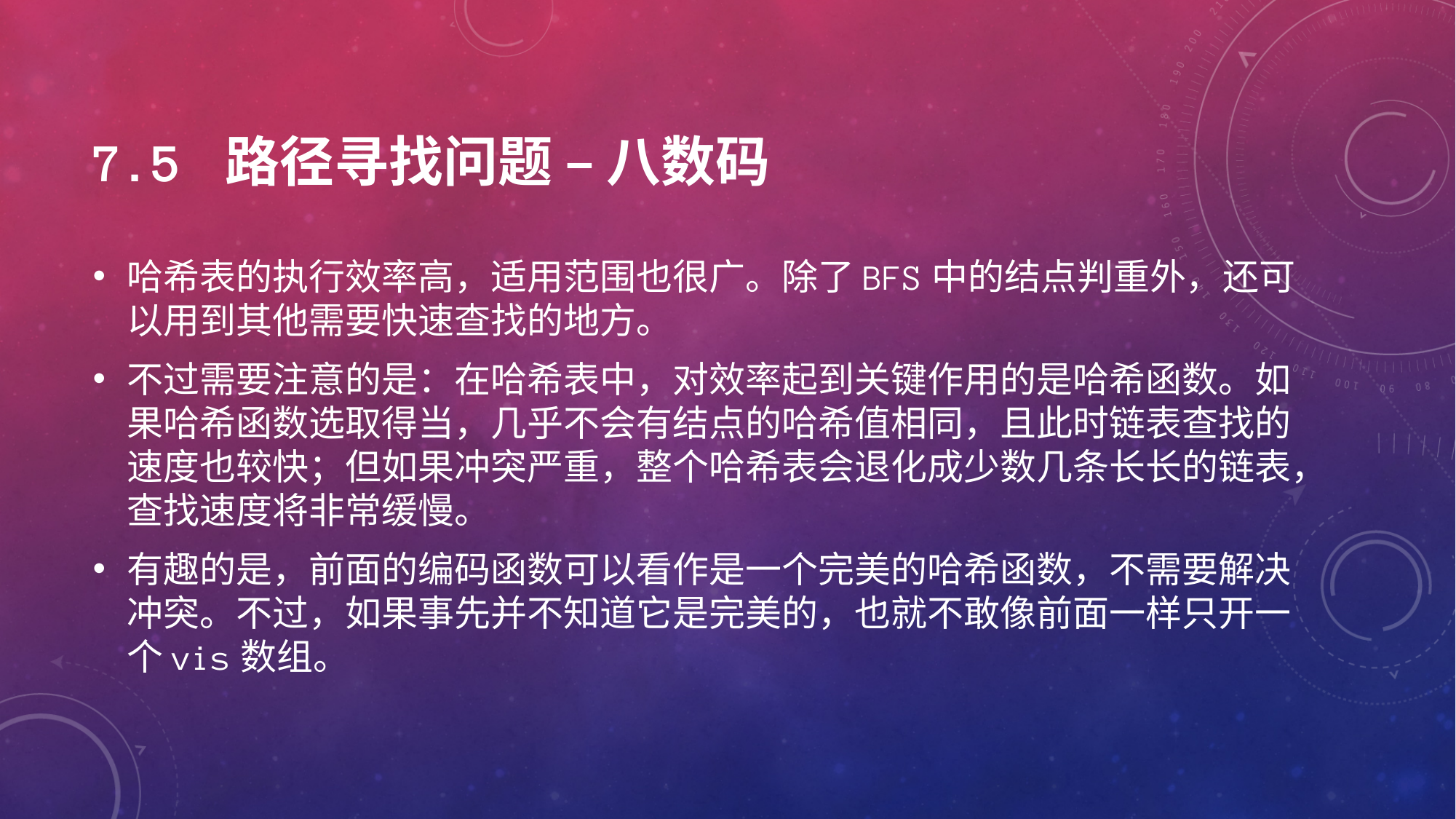

# 7.5 路径寻找问题 – 八数码
哈希表的执行效率高，适用范围也很广。除了BFS中的结点判重外，还可以用到其他需要快速查找的地方。
不过需要注意的是：在哈希表中，对效率起到关键作用的是哈希函数。如果哈希函数选取得当，几乎不会有结点的哈希值相同，且此时链表查找的速度也较快；但如果冲突严重，整个哈希表会退化成少数几条长长的链表，查找速度将非常缓慢。
有趣的是，前面的编码函数可以看作是一个完美的哈希函数，不需要解决冲突。不过，如果事先并不知道它是完美的，也就不敢像前面一样只开一个vis数组。